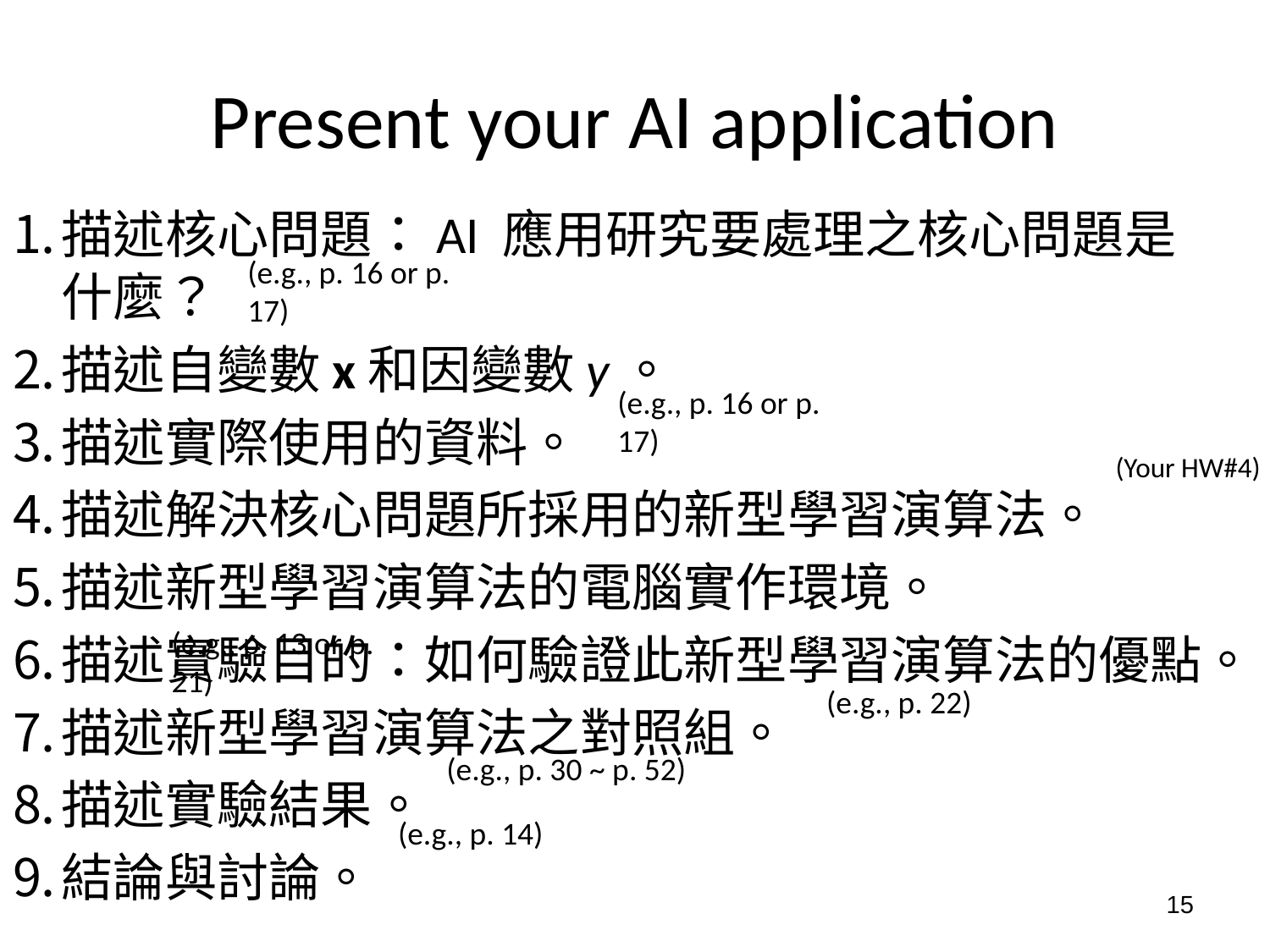

# Present your AI application
描述核心問題：AI 應用研究要處理之核心問題是什麼？
描述自變數x和因變數y。
描述實際使用的資料。
描述解決核心問題所採用的新型學習演算法。
描述新型學習演算法的電腦實作環境。
描述實驗目的：如何驗證此新型學習演算法的優點。
描述新型學習演算法之對照組。
描述實驗結果。
結論與討論。
(e.g., p. 16 or p. 17)
(e.g., p. 16 or p. 17)

(Your HW#4)
(e.g., p. 13 or p. 21)
(e.g., p. 22)
(e.g., p. 30 ~ p. 52)
(e.g., p. 14)
15